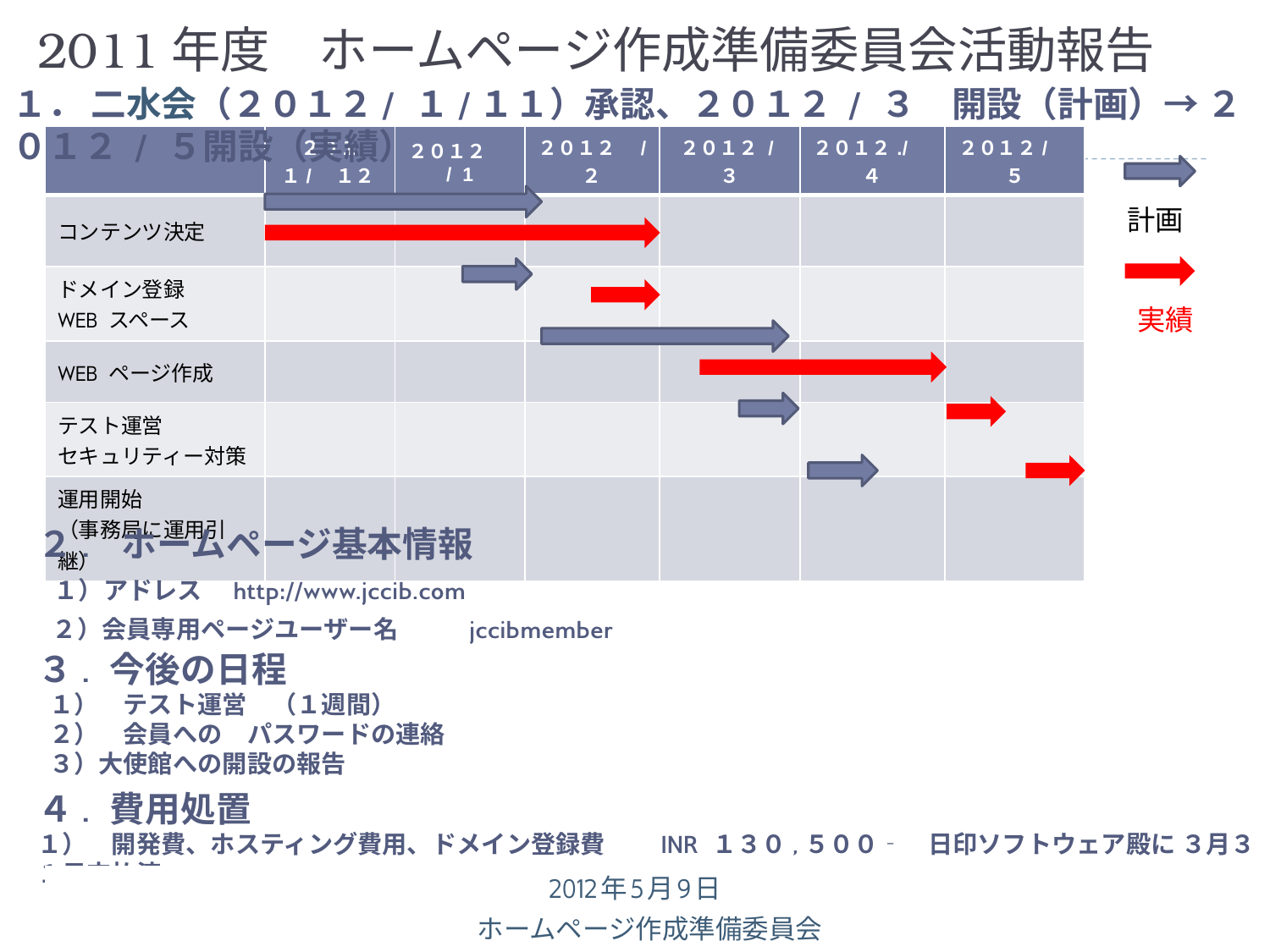

# 2011年度　ホームページ作成準備委員会活動報告
１． 二水会（２０１２/ １/１１）承認、２０１２ / ３　開設（計画）→ ２０１２ / ５開設（実績）
|  | ２０１１/　１２ | ２０１２　/ 1 | ２０１２　/ ２ | ２０１２ / ３ | ２０１２./　４ | ２０１２/　５ |
| --- | --- | --- | --- | --- | --- | --- |
| コンテンツ決定 |  |  |  |  |  |  |
| ドメイン登録 WEB スペース |  |  |  |  |  |  |
| WEB ページ作成 |  |  |  |  |  |  |
| テスト運営 セキュリティー対策 |  |  |  |  |  |  |
| 運用開始 （事務局に運用引継） |  |  |  |  |  |  |

計画

実績
２.  ホームページ基本情報
 １）アドレス　http://www.jccib.com
 ２）会員専用ページユーザー名　　jccibmember
３. 今後の日程
 １）　テスト運営　（１週間）
 ２）　会員への　パスワードの連絡
 ３）大使館への開設の報告
４. 費用処置
１）　開発費、ホスティング費用、ドメイン登録費　　INR １３０,５００‐　日印ソフトウェア殿に ３月３１日支払済
2012年5月9日
　ホームページ作成準備委員会